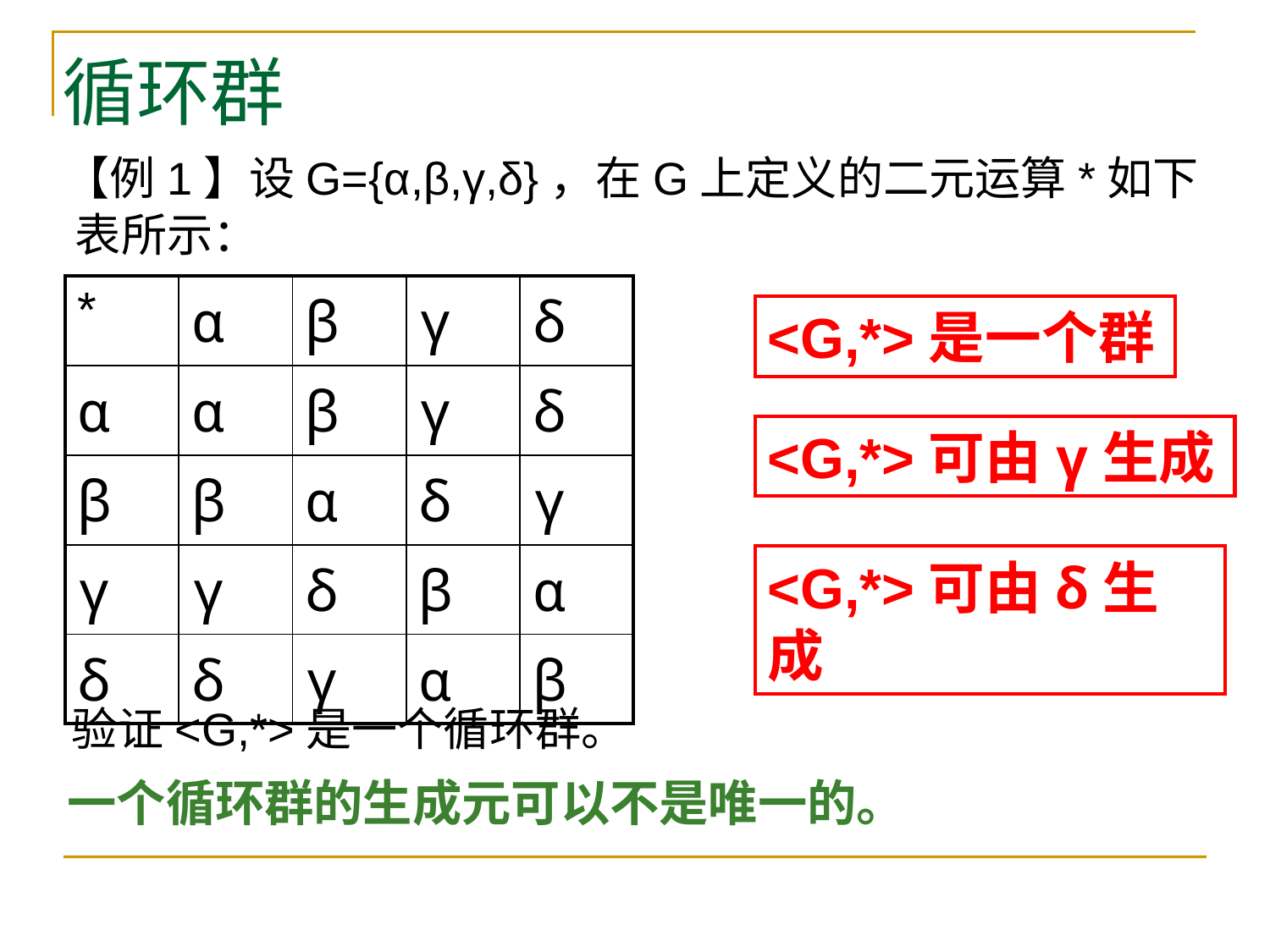

循环群
  【例1】设G={α,β,γ,δ}，在G上定义的二元运算*如下表所示：
| \* | α | β | γ | δ |
| --- | --- | --- | --- | --- |
| α | α | β | γ | δ |
| β | β | α | δ | γ |
| γ | γ | δ | β | α |
| δ | δ | γ | α | β |
<G,*>是一个群
<G,*>可由γ生成
<G,*>可由δ生成
验证<G,*>是一个循环群。
一个循环群的生成元可以不是唯一的。